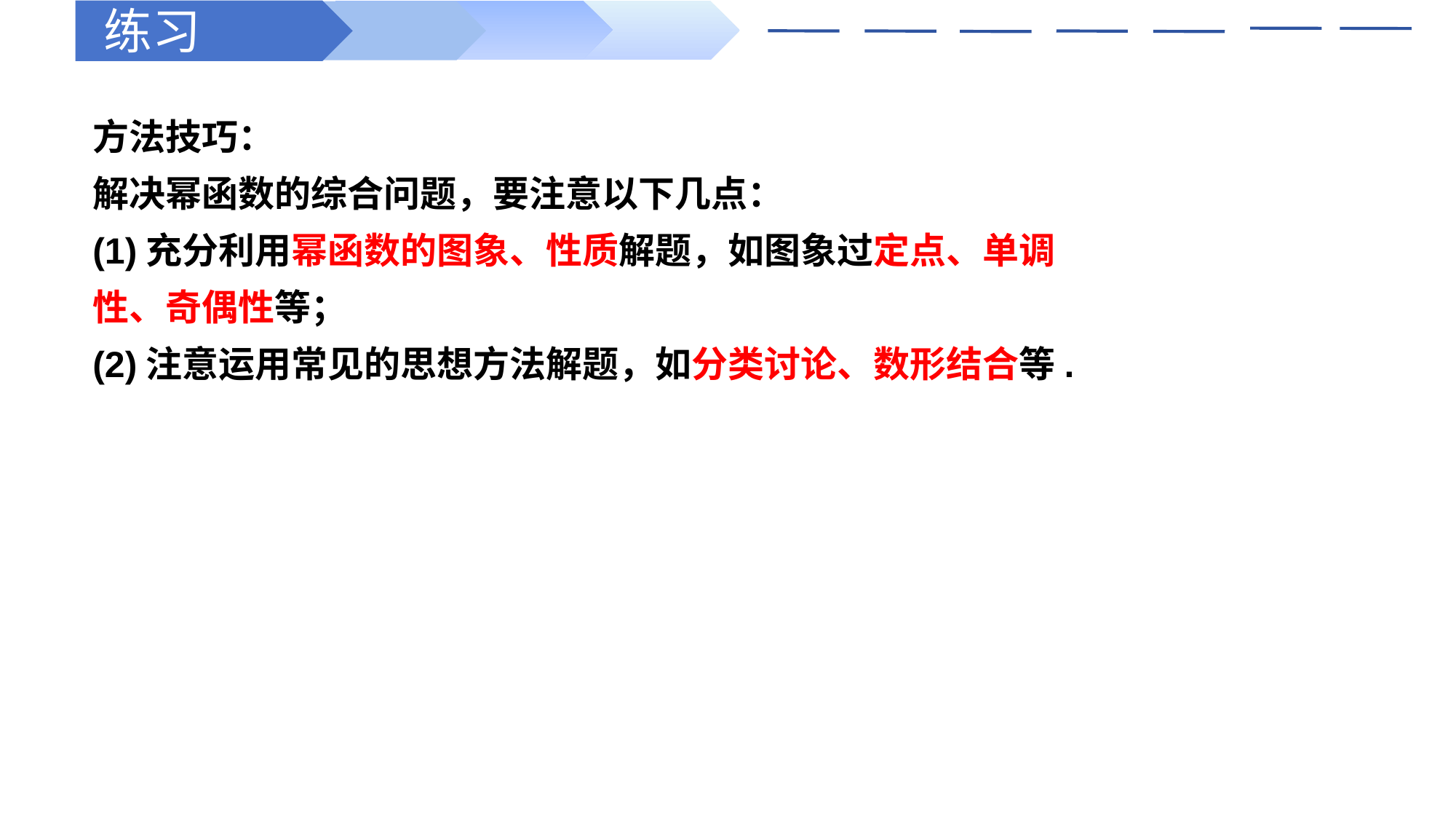

练习

方法技巧：
解决幂函数的综合问题，要注意以下几点：
(1)充分利用幂函数的图象、性质解题，如图象过定点、单调性、奇偶性等；
(2)注意运用常见的思想方法解题，如分类讨论、数形结合等.